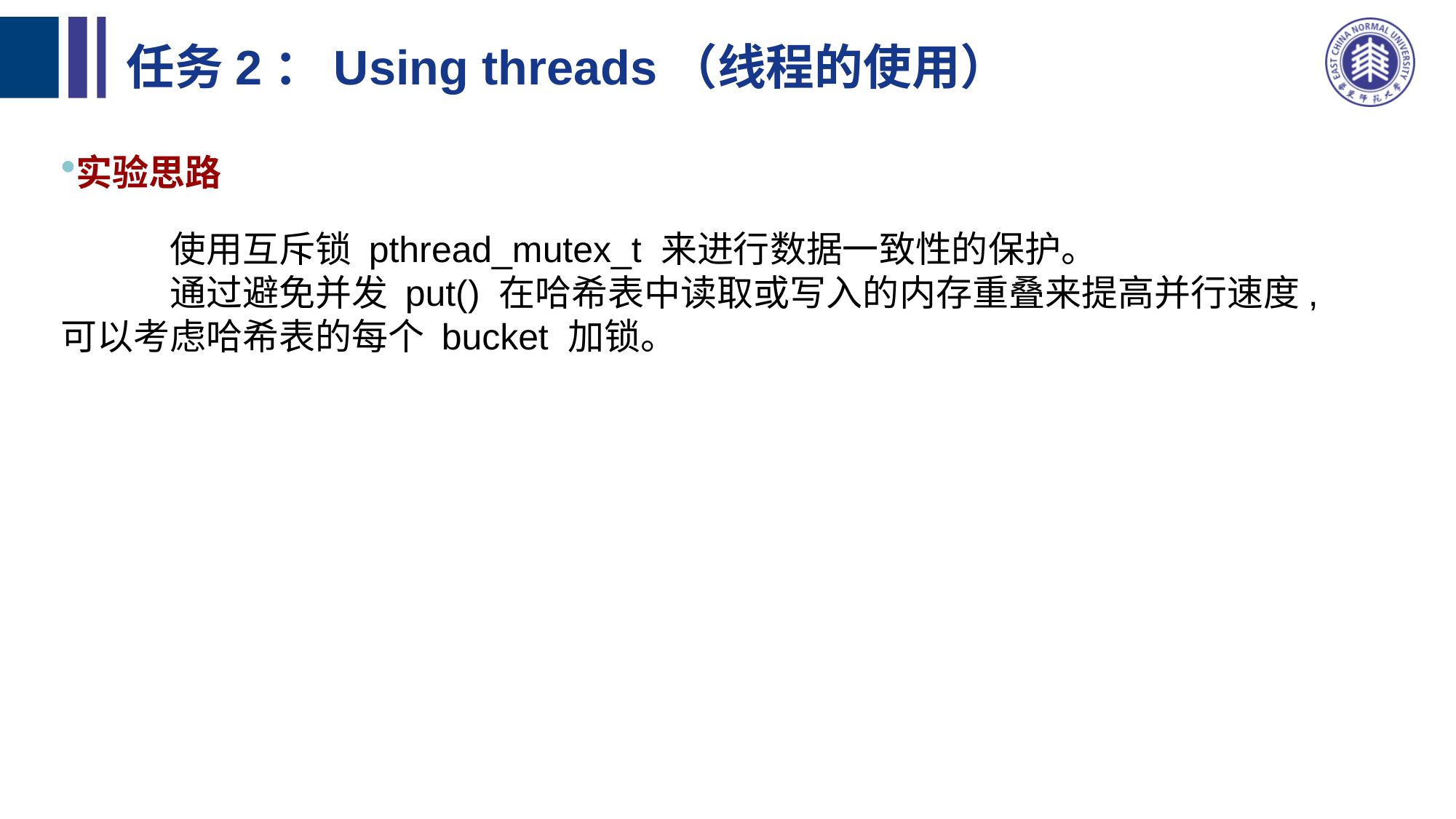

# 任务2：Using threads（线程的使用）
实验思路

	使用互斥锁 pthread_mutex_t 来进行数据一致性的保护。
	通过避免并发 put() 在哈希表中读取或写入的内存重叠来提高并行速度, 可以考虑哈希表的每个 bucket 加锁。